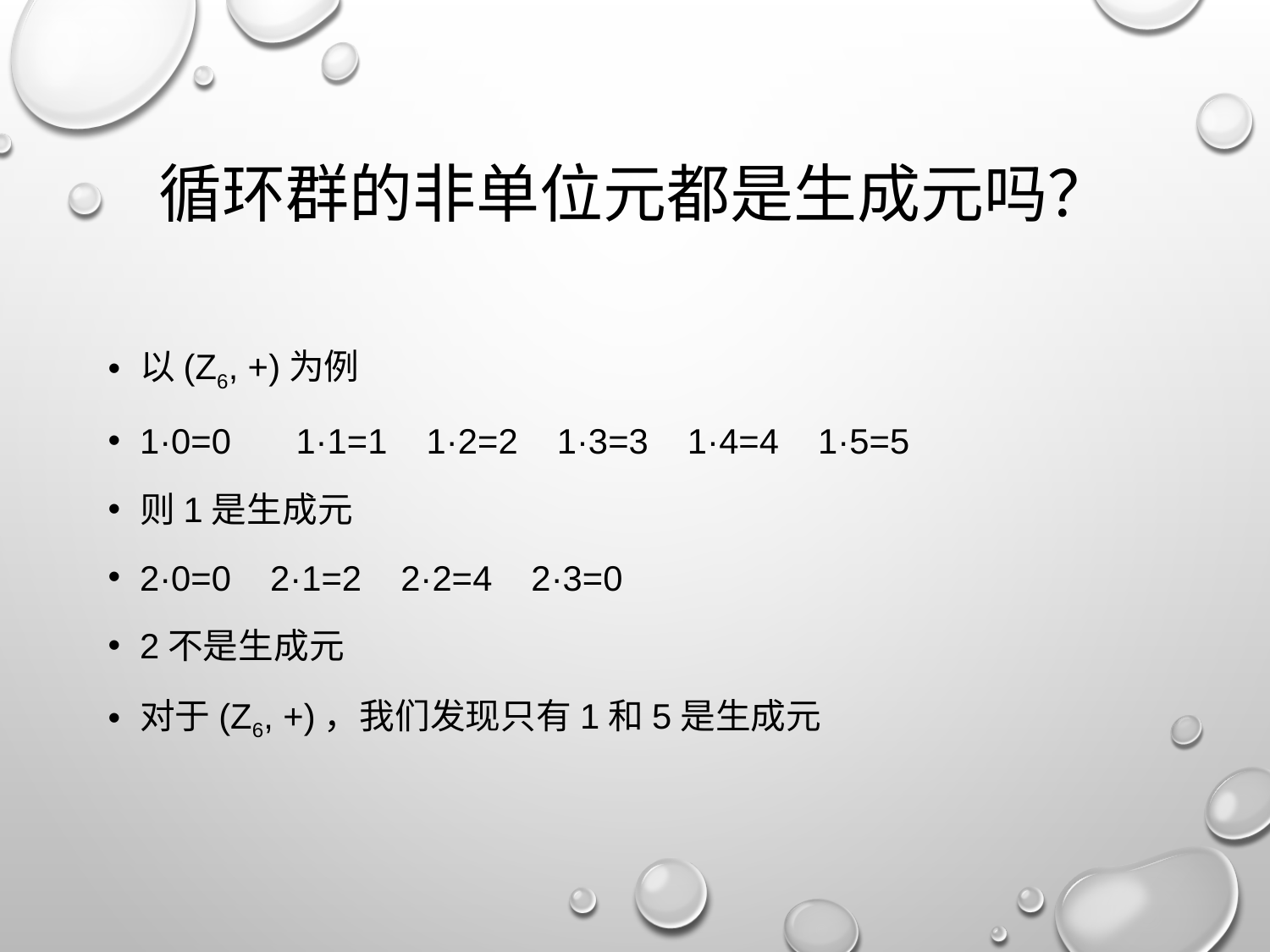

# 循环群的非单位元都是生成元吗？
以(Z6, +)为例
1·0=0	   1·1=1    1·2=2    1·3=3    1·4=4    1·5=5
则1是生成元
2·0=0    2·1=2    2·2=4    2·3=0
2不是生成元
对于(Z6, +)，我们发现只有1和5是生成元